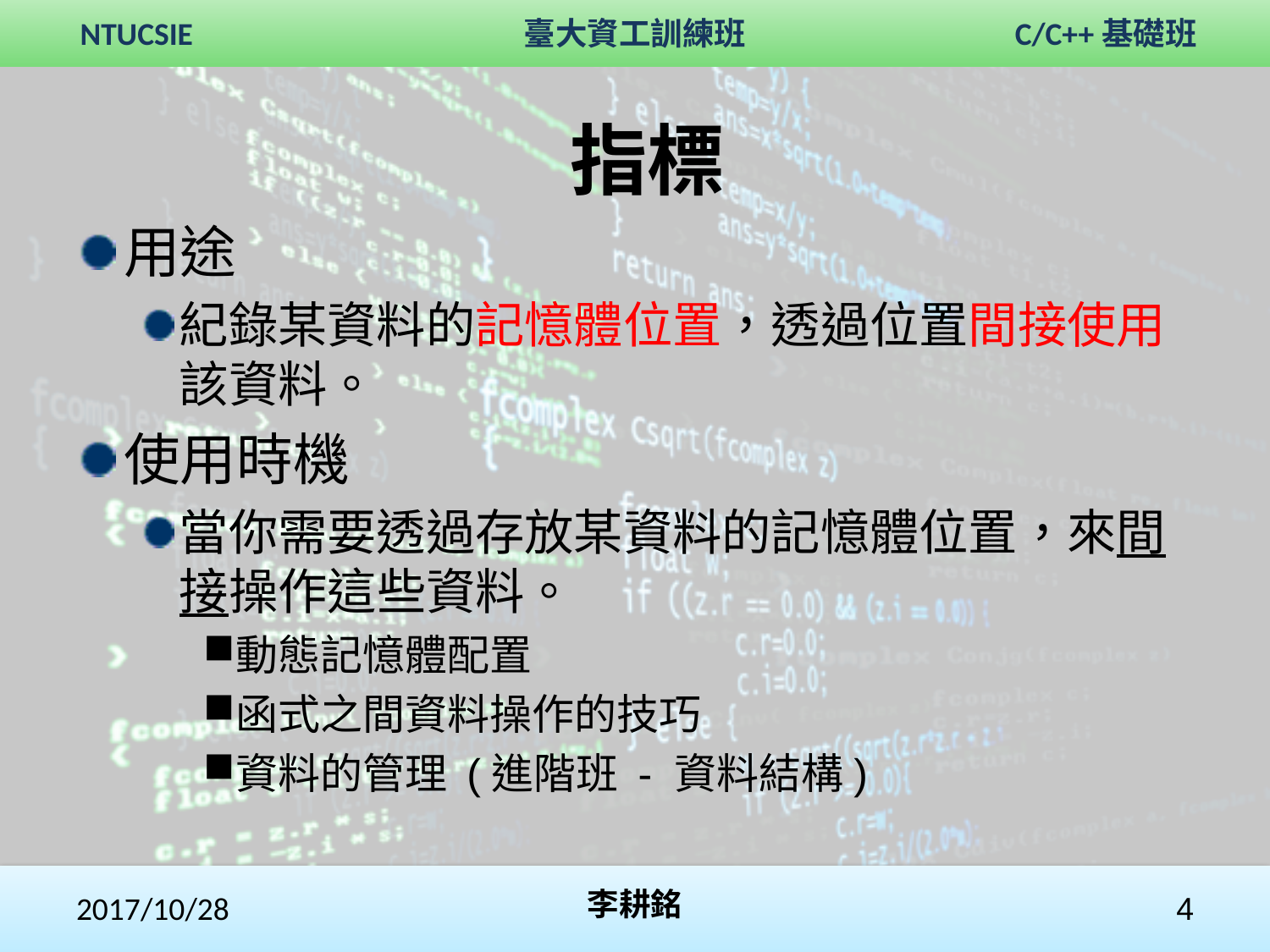

# 指標
用途
紀錄某資料的記憶體位置，透過位置間接使用該資料。
使用時機
當你需要透過存放某資料的記憶體位置，來間接操作這些資料。
動態記憶體配置
函式之間資料操作的技巧
資料的管理 (進階班 - 資料結構)
2017/10/28
李耕銘
4